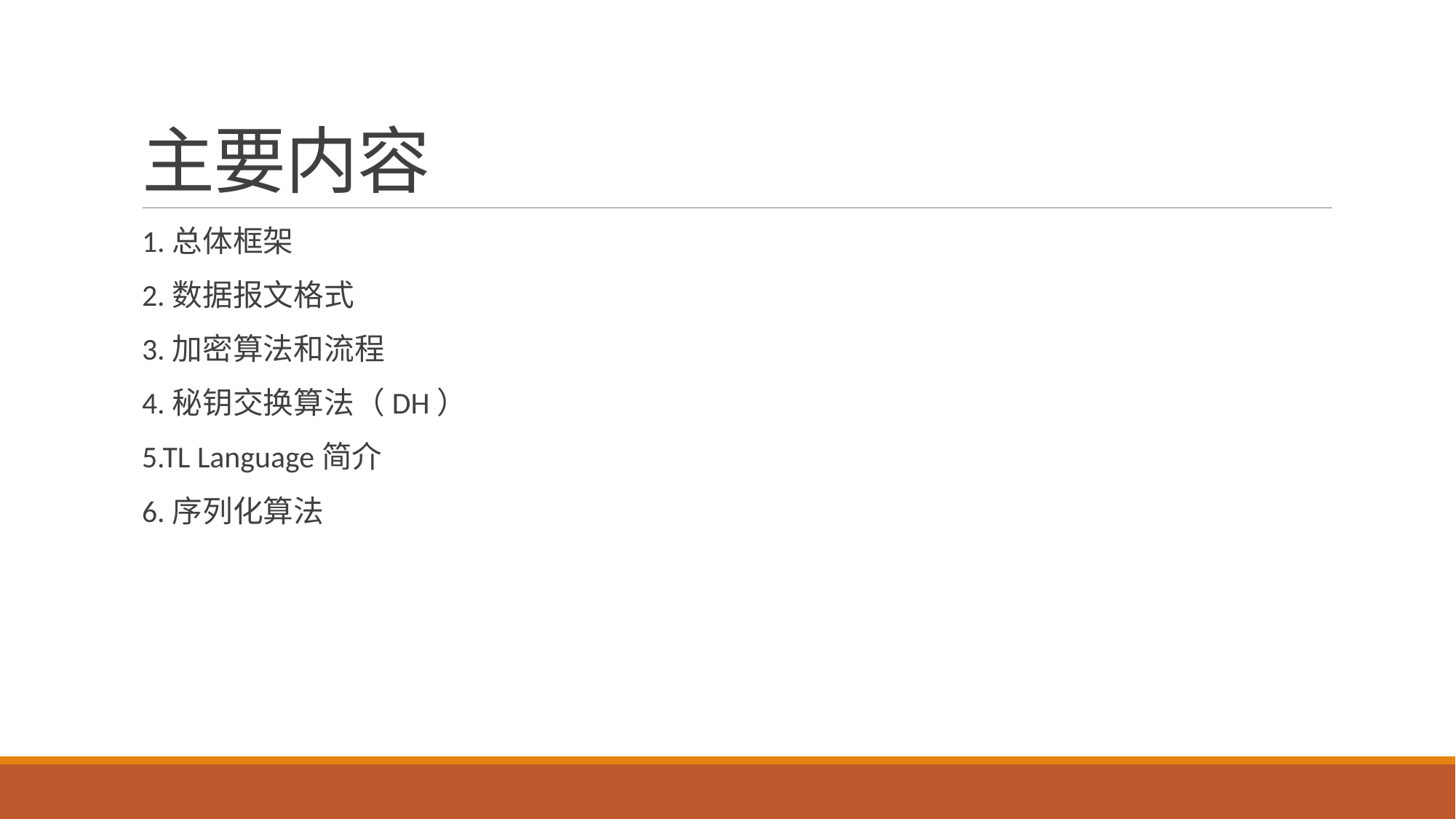

# 主要内容
1.总体框架
2.数据报文格式
3.加密算法和流程
4.秘钥交换算法（DH）
5.TL Language简介
6.序列化算法